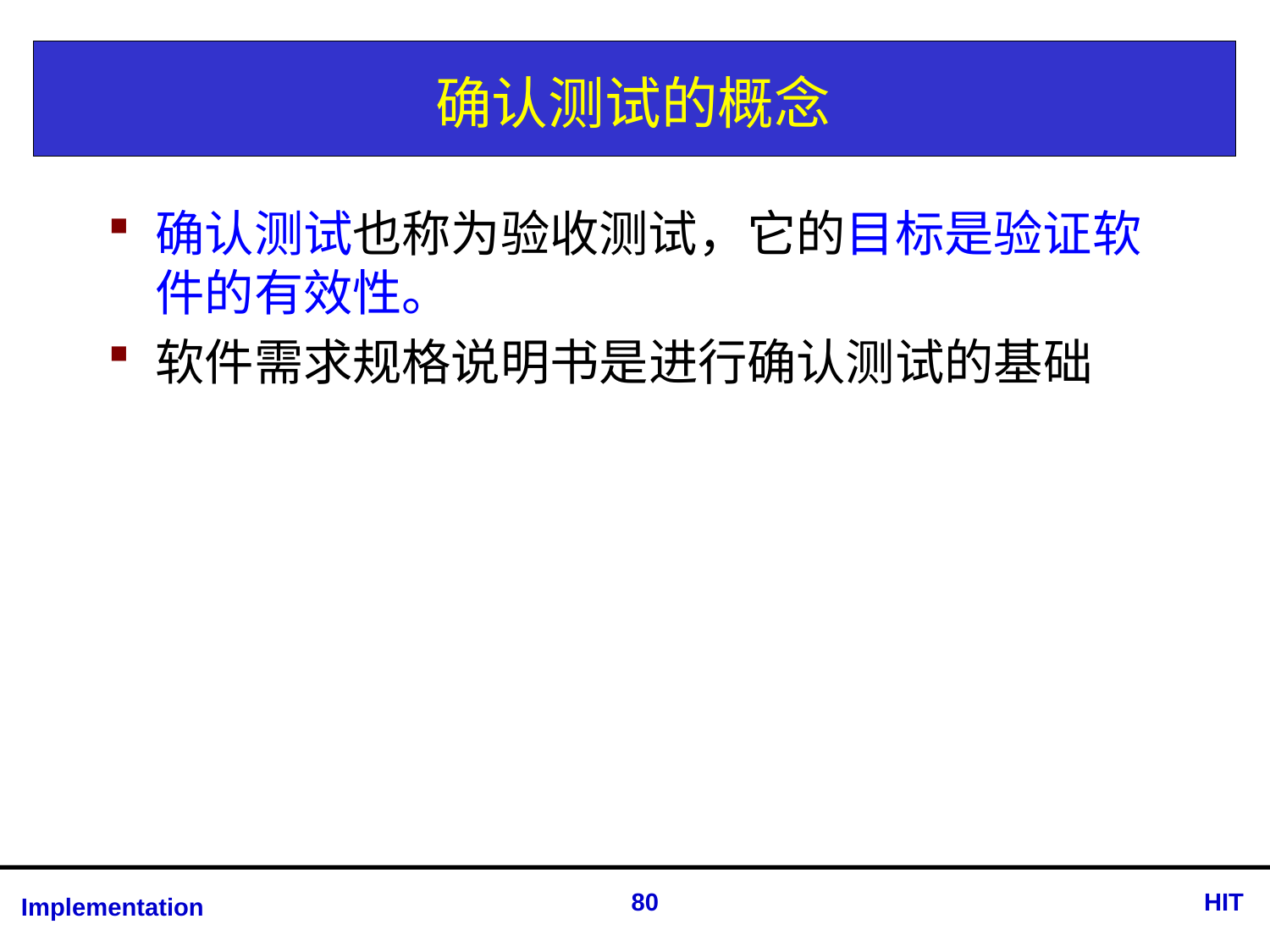

# 确认测试的概念
确认测试也称为验收测试，它的目标是验证软件的有效性。
软件需求规格说明书是进行确认测试的基础